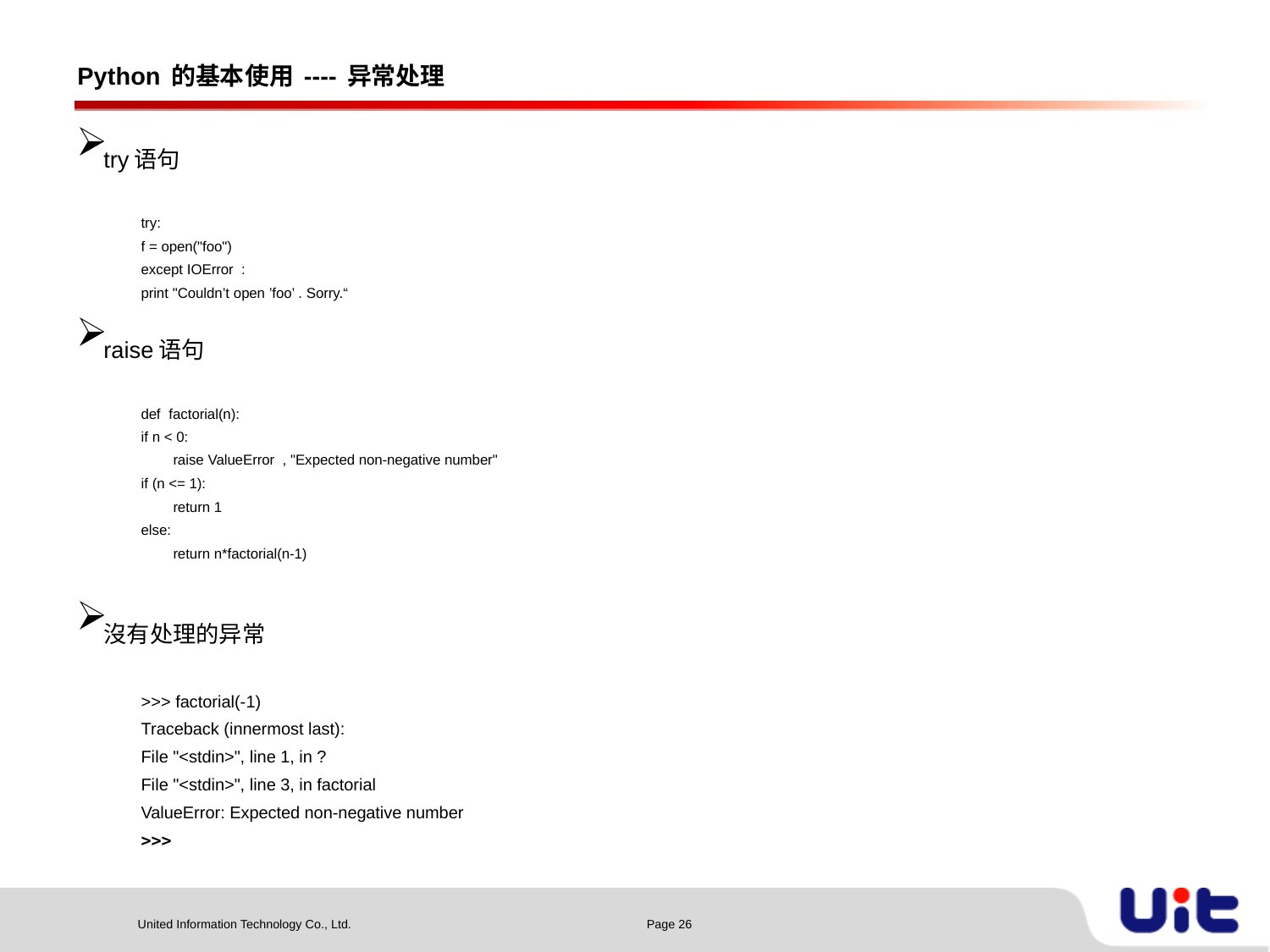

Python的基本使用----异常处理
try语句

try:
	f = open("foo")
except IOError  :
	print "Couldn’t open ’foo’ . Sorry.“

raise语句

def  factorial(n):
	if n < 0:
	        raise ValueError  , "Expected non-negative number"
	if (n <= 1):
	        return 1
	else:
	        return n*factorial(n-1)

沒有处理的异常

>>> factorial(-1)
Traceback (innermost last):
	File "<stdin>", line 1, in ?
	File "<stdin>", line 3, in factorial
ValueError: Expected non-negative number
>>>

Page 26